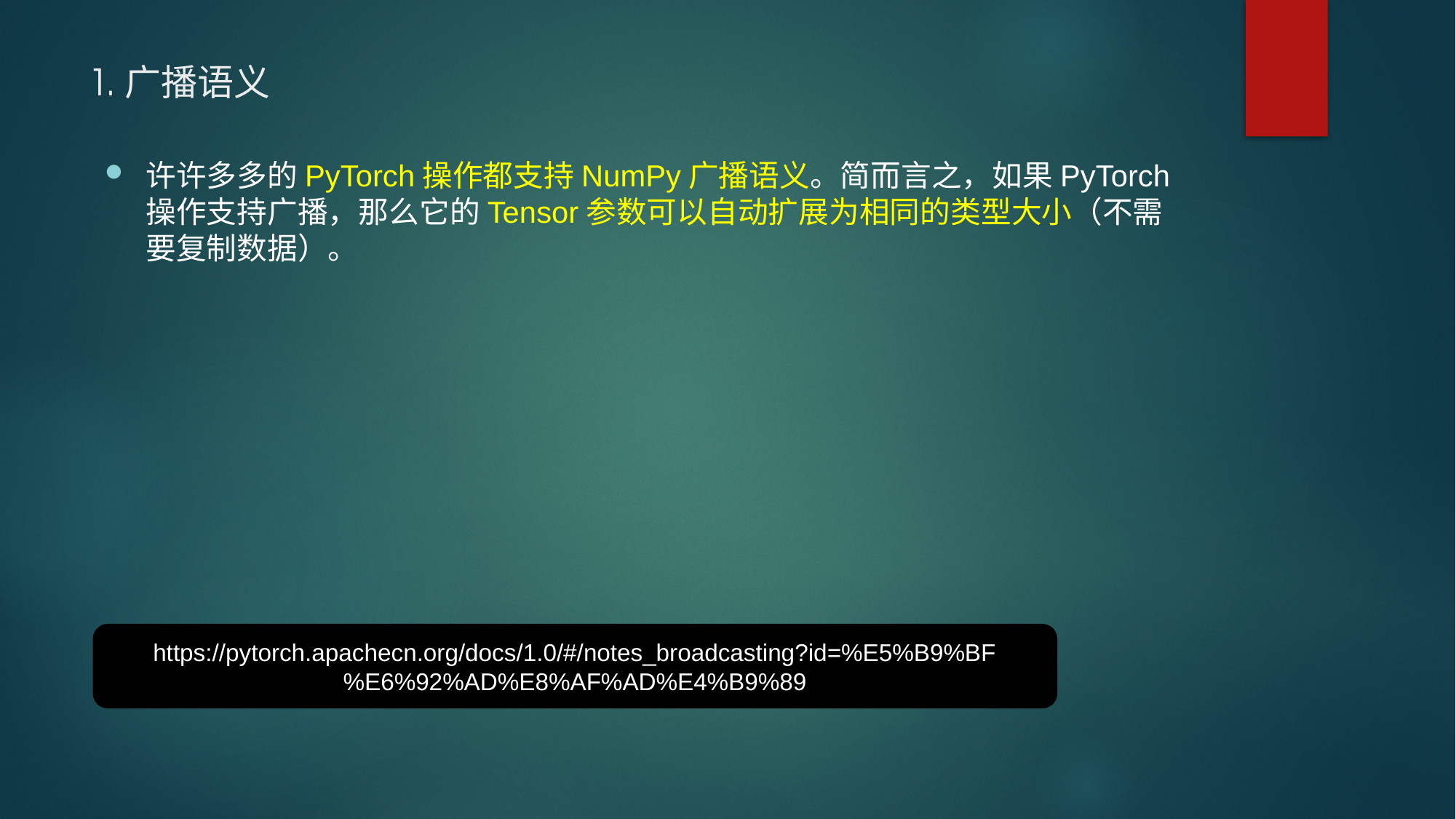

# 1.广播语义
许许多多的PyTorch操作都支持NumPy广播语义。简而言之，如果PyTorch操作支持广播，那么它的Tensor参数可以自动扩展为相同的类型大小（不需要复制数据）。
https://pytorch.apachecn.org/docs/1.0/#/notes_broadcasting?id=%E5%B9%BF%E6%92%AD%E8%AF%AD%E4%B9%89